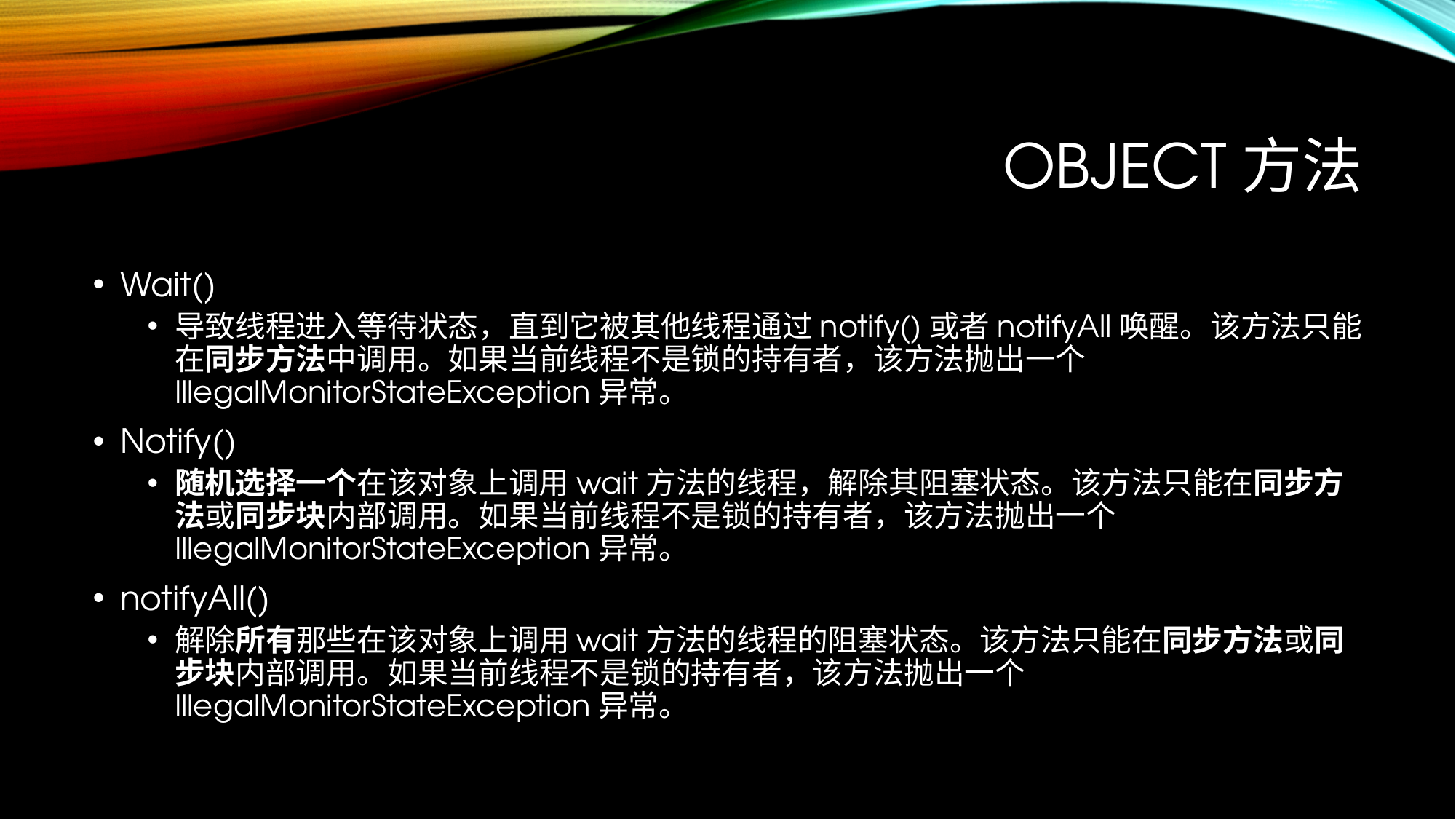

# Object方法
Wait()
导致线程进入等待状态，直到它被其他线程通过notify()或者notifyAll唤醒。该方法只能在同步方法中调用。如果当前线程不是锁的持有者，该方法抛出一个IllegalMonitorStateException异常。
Notify()
随机选择一个在该对象上调用wait方法的线程，解除其阻塞状态。该方法只能在同步方法或同步块内部调用。如果当前线程不是锁的持有者，该方法抛出一个IllegalMonitorStateException异常。
notifyAll()
解除所有那些在该对象上调用wait方法的线程的阻塞状态。该方法只能在同步方法或同步块内部调用。如果当前线程不是锁的持有者，该方法抛出一个IllegalMonitorStateException异常。